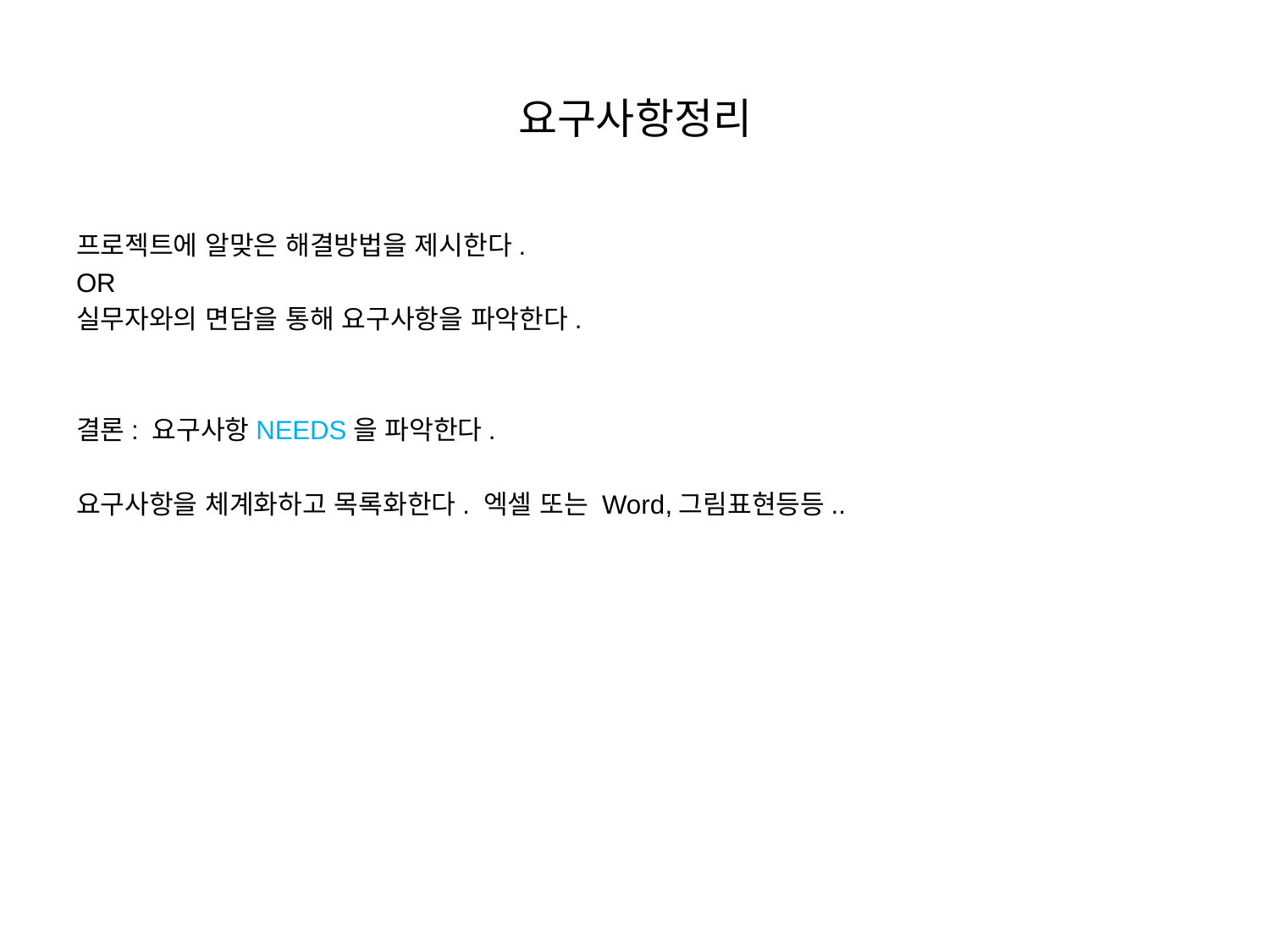

# 요구사항정리
프로젝트에 알맞은 해결방법을 제시한다.
OR
실무자와의 면담을 통해 요구사항을 파악한다.

결론: 요구사항NEEDS을 파악한다.

요구사항을 체계화하고 목록화한다. 엑셀 또는 Word,그림표현등등..